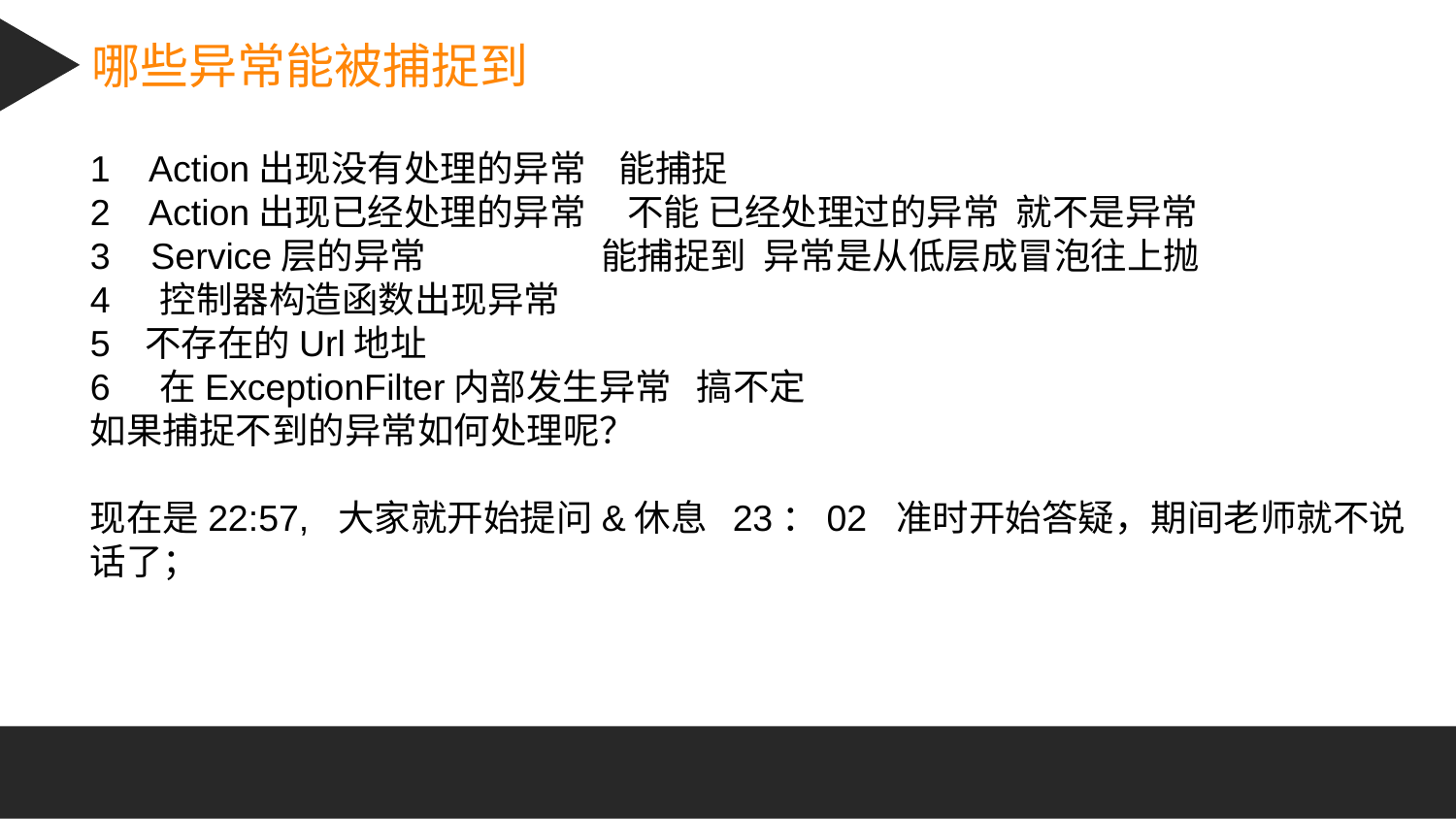

哪些异常能被捕捉到
1    Action出现没有处理的异常    能捕捉
2    Action出现已经处理的异常     不能 已经处理过的异常  就不是异常
3    Service层的异常    	         能捕捉到  异常是从低层成冒泡往上抛
4    控制器构造函数出现异常
不存在的Url地址
6    在ExceptionFilter内部发生异常   搞不定
如果捕捉不到的异常如何处理呢？

现在是22:57,  大家就开始提问&休息  23：02  准时开始答疑，期间老师就不说话了；